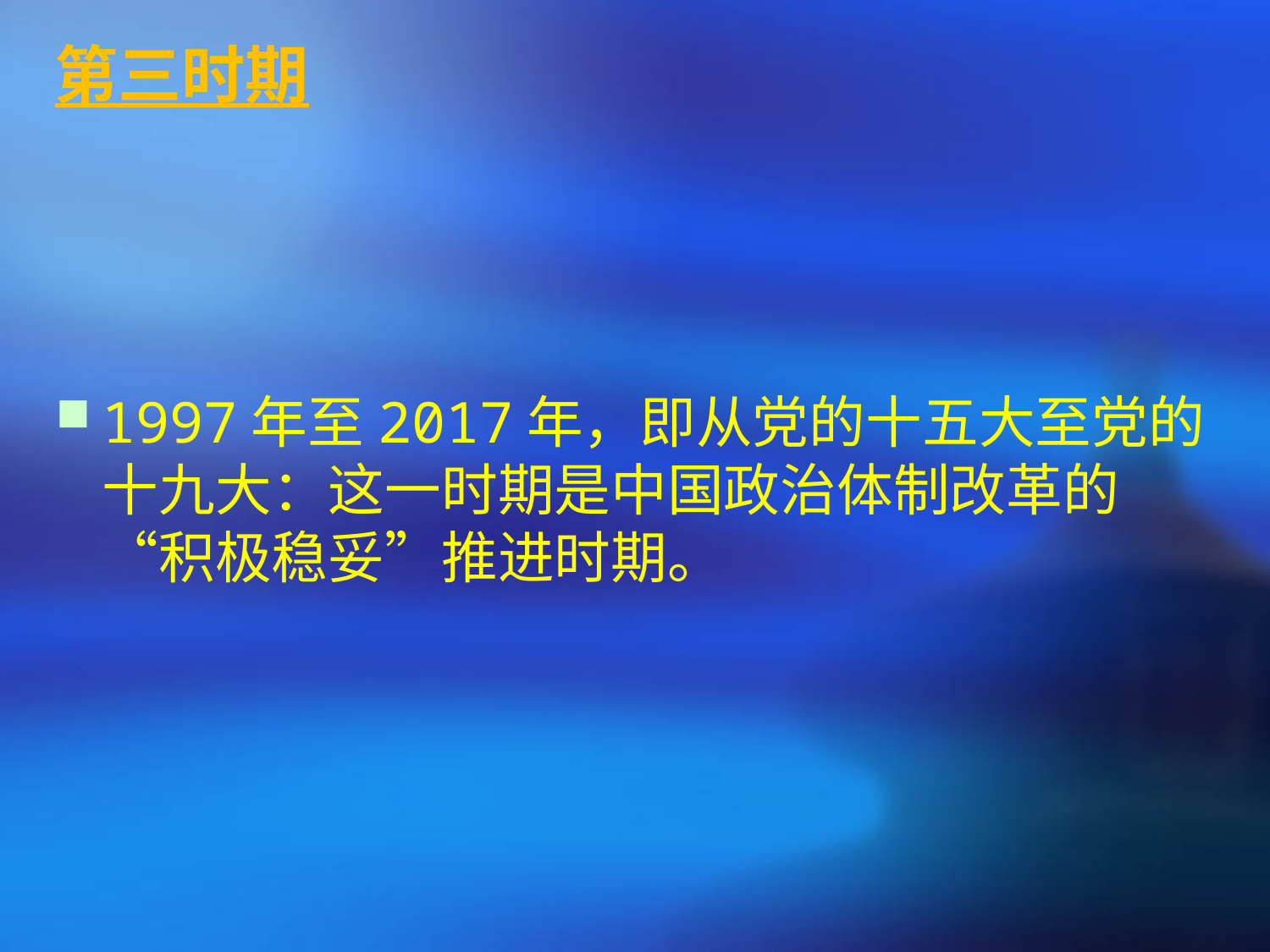

# 第三时期

1997年至2017年，即从党的十五大至党的十九大：这一时期是中国政治体制改革的“积极稳妥”推进时期。